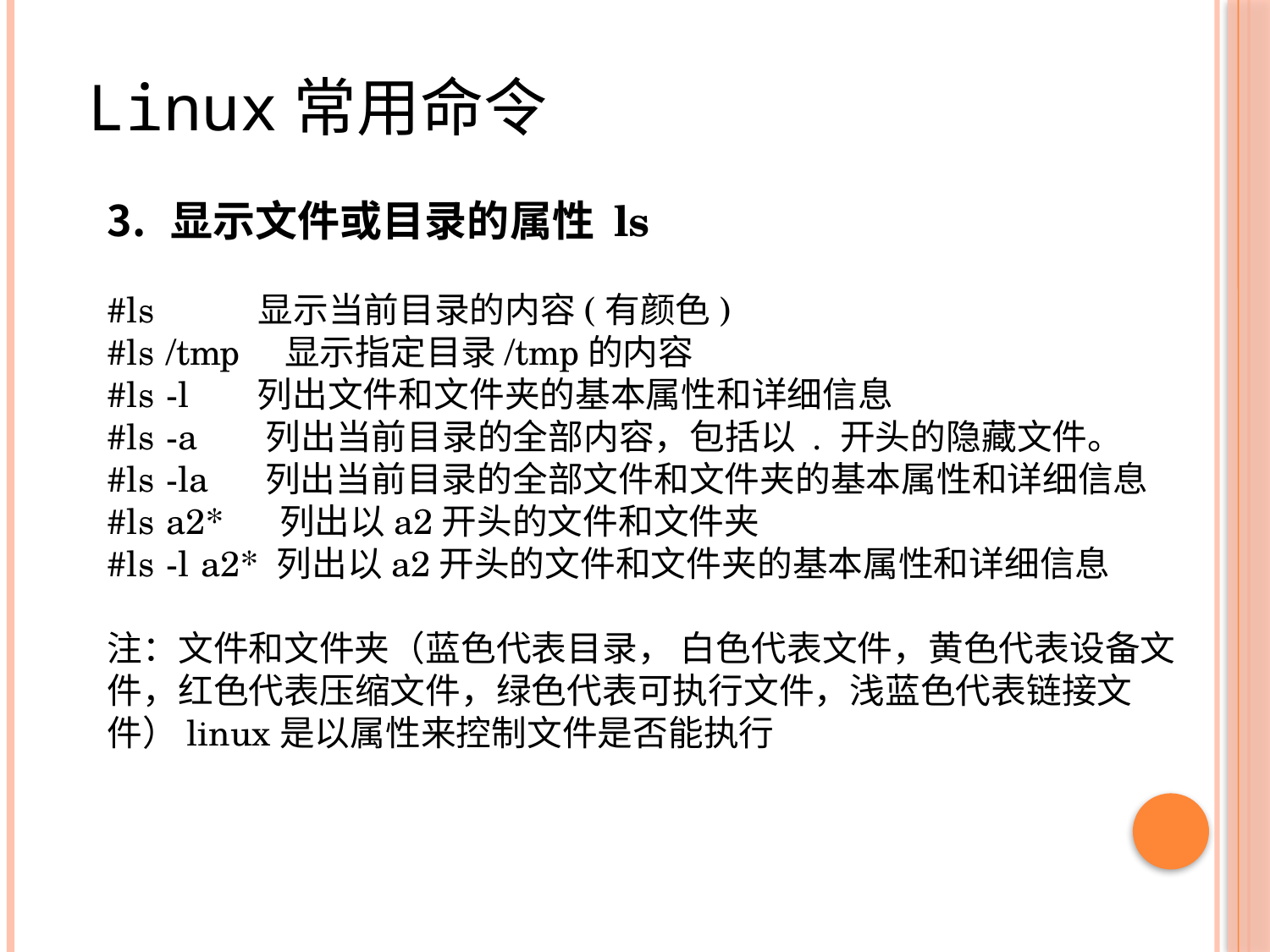

Linux常用命令
显示文件或目录的属性 ls

#ls        显示当前目录的内容(有颜色)
#ls /tmp   显示指定目录/tmp的内容
#ls -l     列出文件和文件夹的基本属性和详细信息
#ls -a     列出当前目录的全部内容，包括以 . 开头的隐藏文件。
#ls -la    列出当前目录的全部文件和文件夹的基本属性和详细信息
#ls a2*    列出以a2开头的文件和文件夹
#ls -l a2* 列出以a2开头的文件和文件夹的基本属性和详细信息

注：文件和文件夹（蓝色代表目录， 白色代表文件，黄色代表设备文件，红色代表压缩文件，绿色代表可执行文件，浅蓝色代表链接文件）linux是以属性来控制文件是否能执行